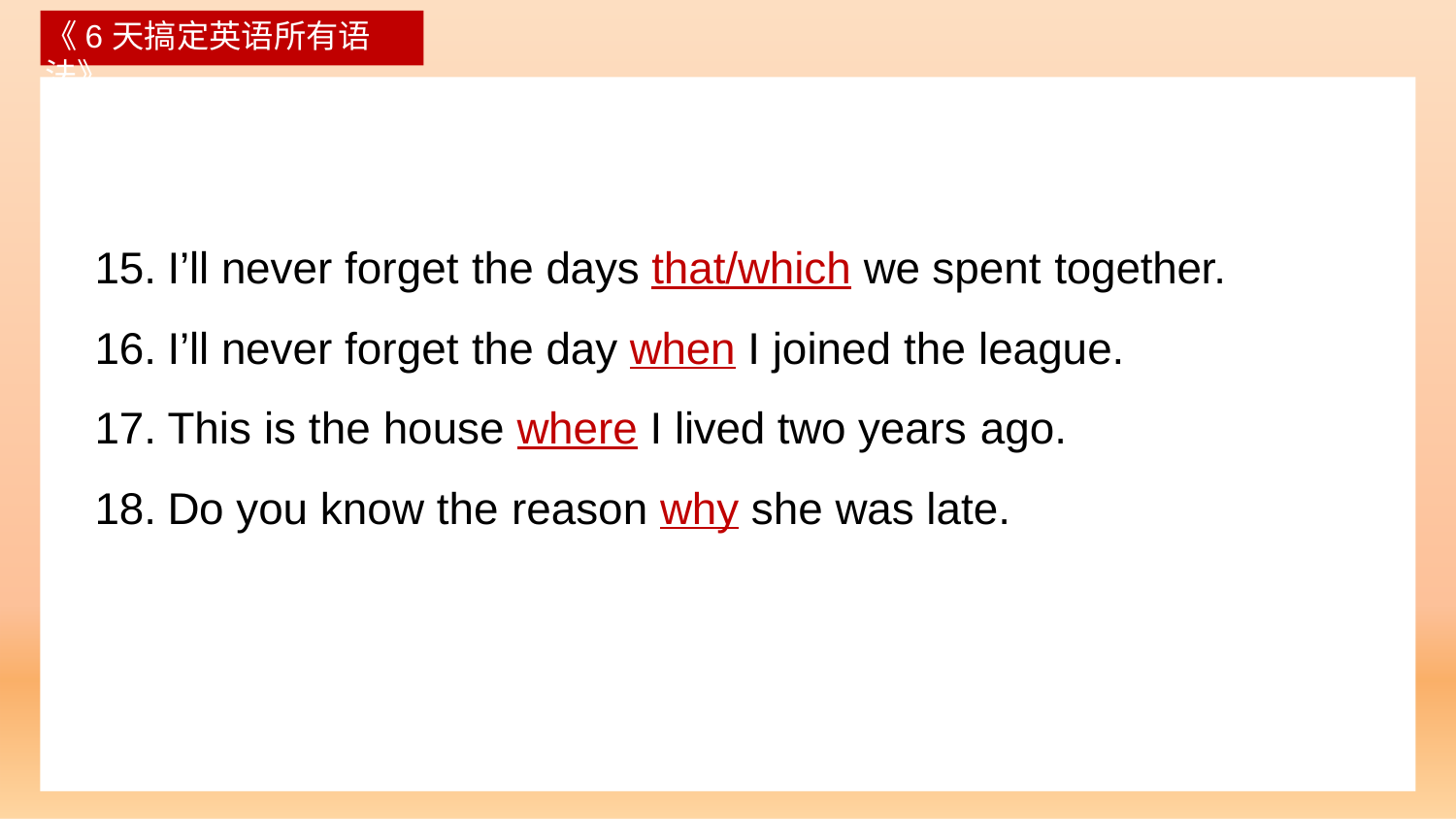

# 《6天搞定英语所有语法》
I’ll never forget the days that/which we spent together.
I’ll never forget the day when I joined the league.
This is the house where I lived two years ago.
Do you know the reason why she was late.